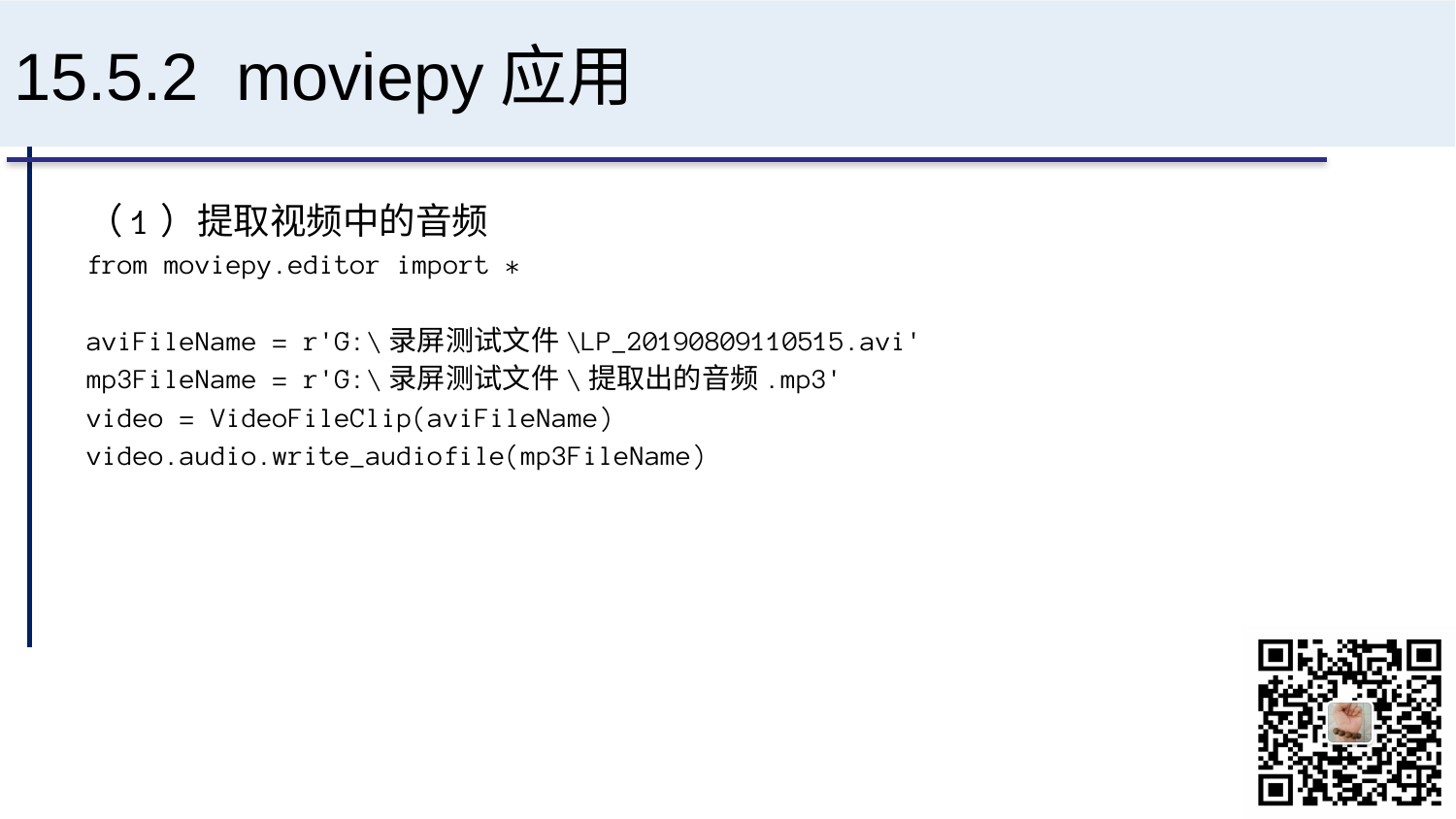

# 15.5.2  moviepy应用
（1）提取视频中的音频
from moviepy.editor import *

aviFileName = r'G:\录屏测试文件\LP_20190809110515.avi'
mp3FileName = r'G:\录屏测试文件\提取出的音频.mp3'
video = VideoFileClip(aviFileName)
video.audio.write_audiofile(mp3FileName)